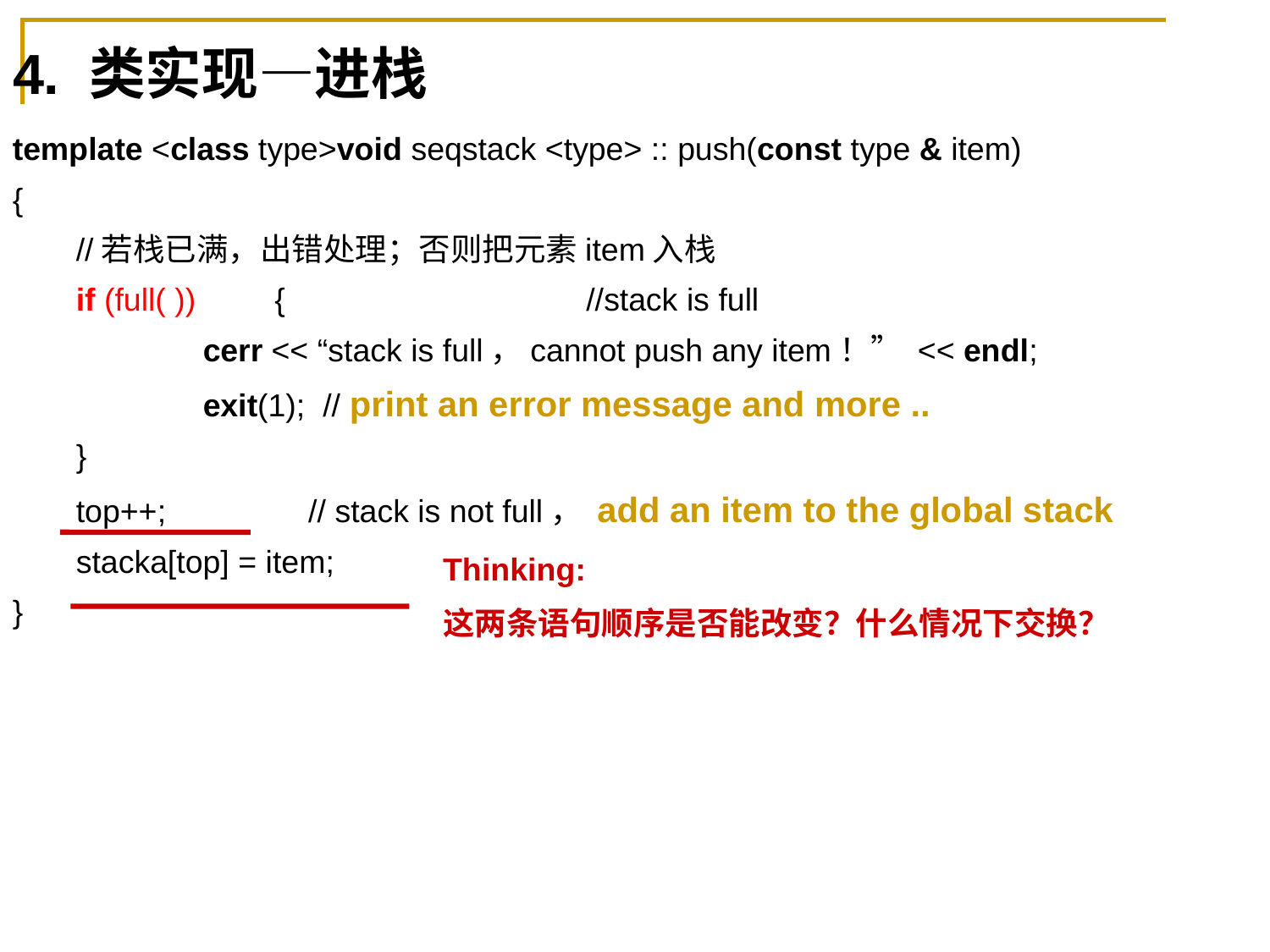

# 4. 类实现—进栈
template <class type>void seqstack <type> :: push(const type & item)
{
	//若栈已满，出错处理；否则把元素item入栈
	if (full( ))　　{　　　　　　　　　//stack is full
		cerr << “stack is full，cannot push any item！” << endl;
		exit(1);  // print an error message and more ..
	}
	top++;　　　　// stack is not full， add an item to the global stack
	stacka[top] = item;
}
top++;
stacka[top] = item;

stack
R
top
D

B
A

Thinking:
这两条语句顺序是否能改变？什么情况下交换？